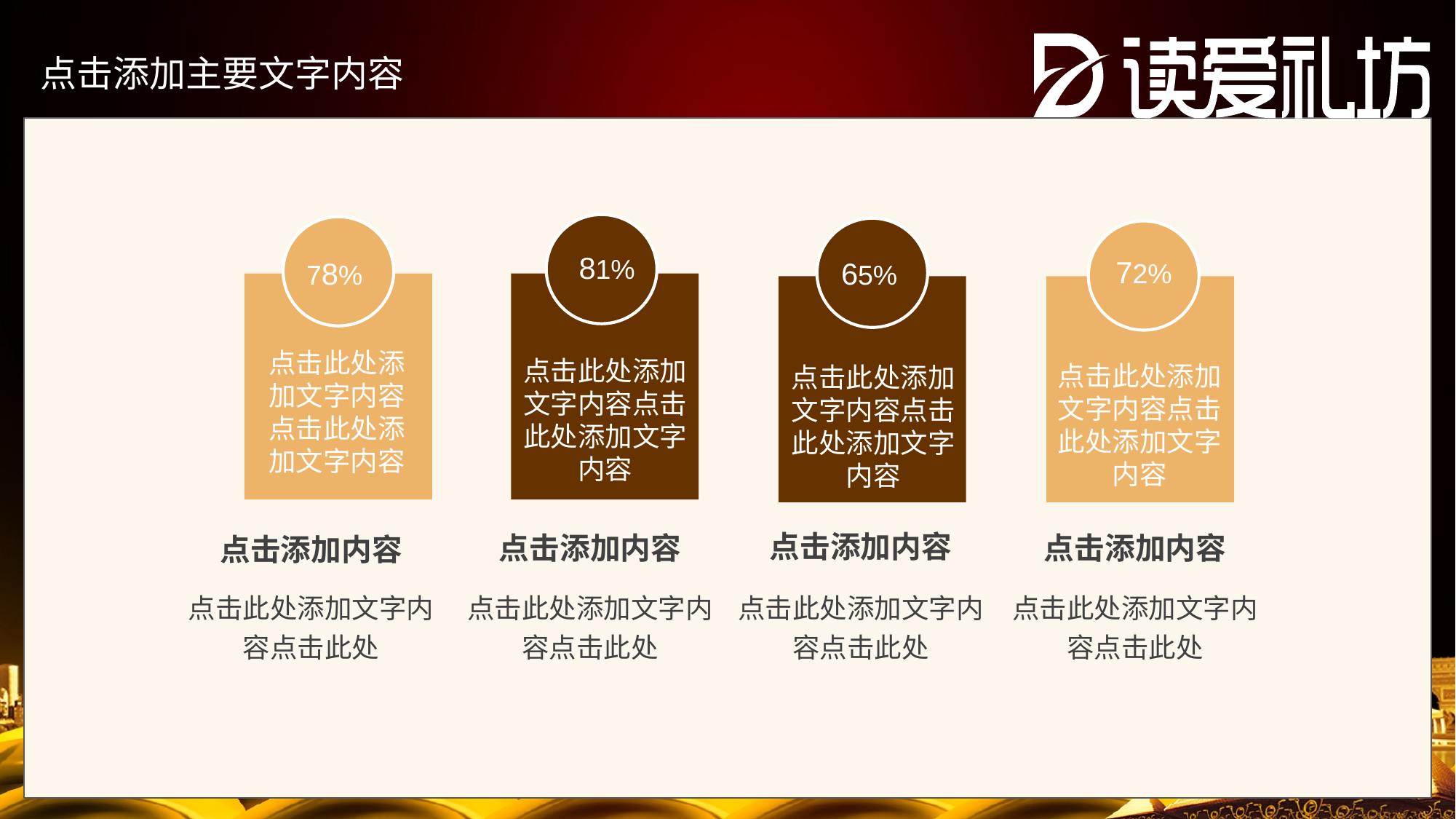

81%

点击此处添加文字内容点击此处添加文字内容

78%

点击此处添加文字内容点击此处添加文字内容

65%

点击此处添加文字内容点击此处添加文字内容

72%

点击此处添加文字内容点击此处添加文字内容
点击添加内容
点击添加内容
点击添加内容
点击添加内容
点击此处添加文字内容点击此处
点击此处添加文字内容点击此处
点击此处添加文字内容点击此处
点击此处添加文字内容点击此处